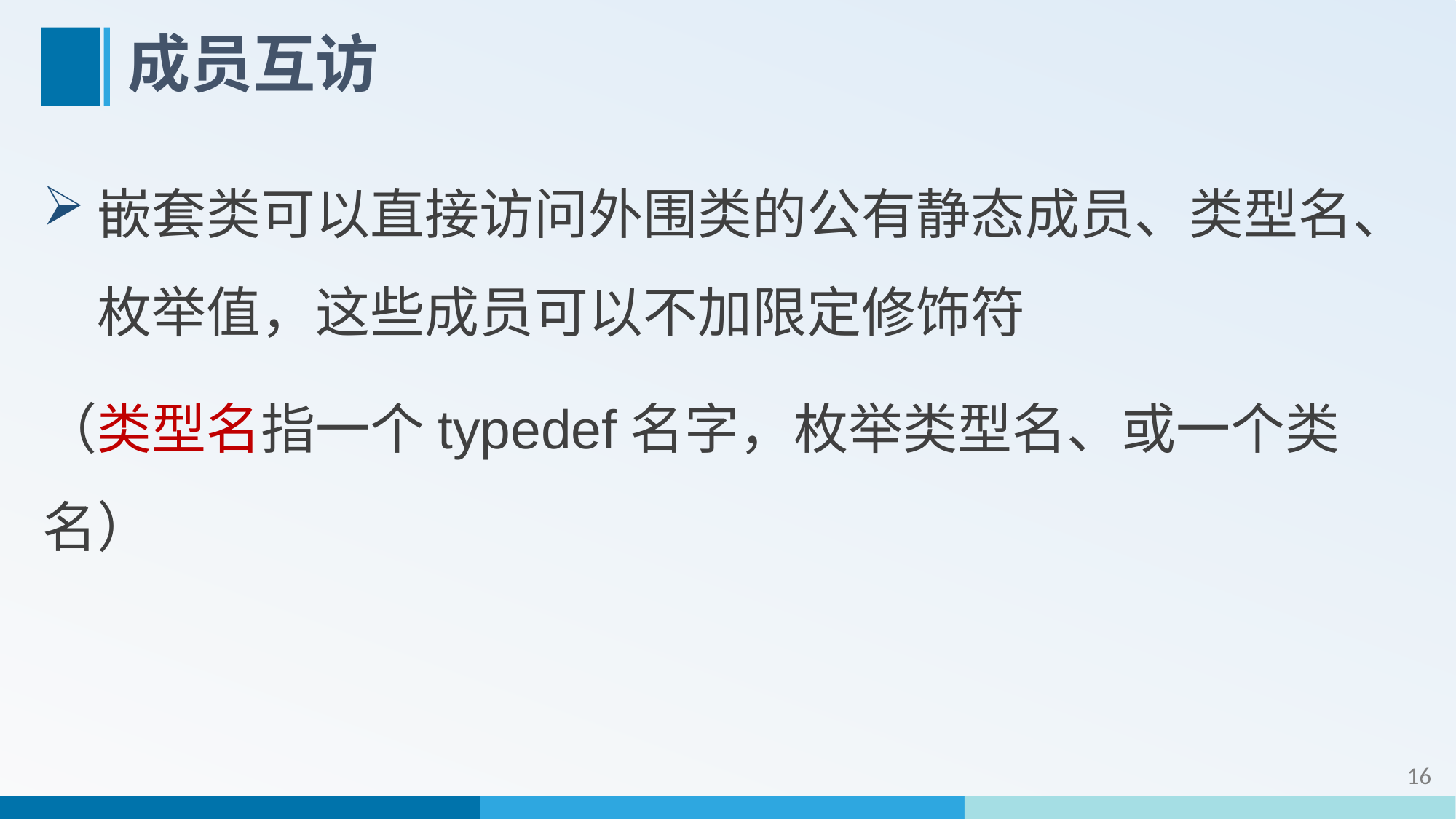

# 成员互访
嵌套类可以直接访问外围类的公有静态成员、类型名、枚举值，这些成员可以不加限定修饰符
（类型名指一个typedef名字，枚举类型名、或一个类名）